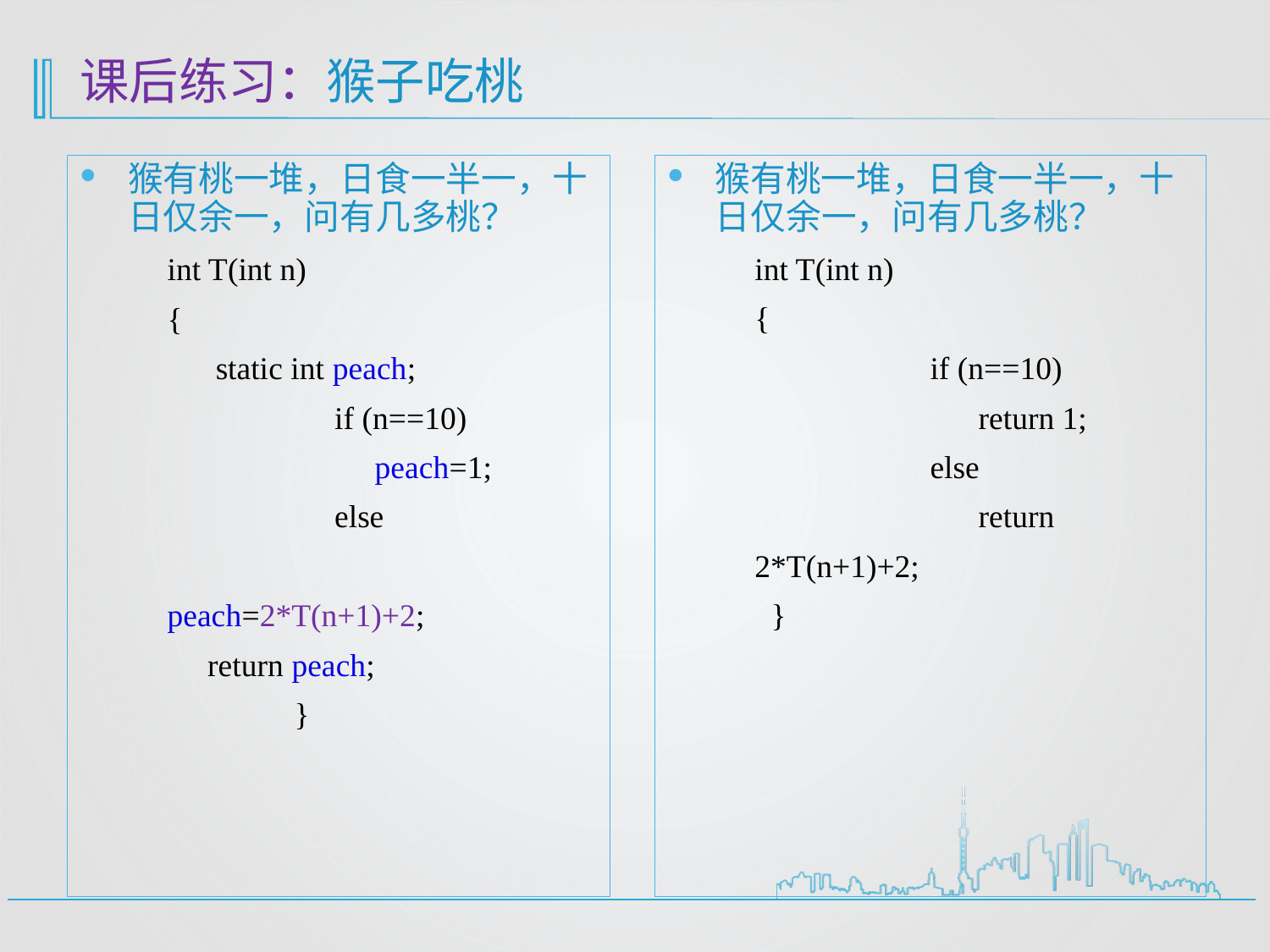

# 课后练习：猴子吃桃
猴有桃一堆，日食一半一，十日仅余一，问有几多桃？
int T(int n)
{
      static int peach;
	     if (n==10)
	          peach=1;
	     else
	          peach=2*T(n+1)+2;
     return peach;
	}
猴有桃一堆，日食一半一，十日仅余一，问有几多桃？
int T(int n)
{
	      if (n==10)
	            return 1;
	      else
	            return 2*T(n+1)+2;
  }